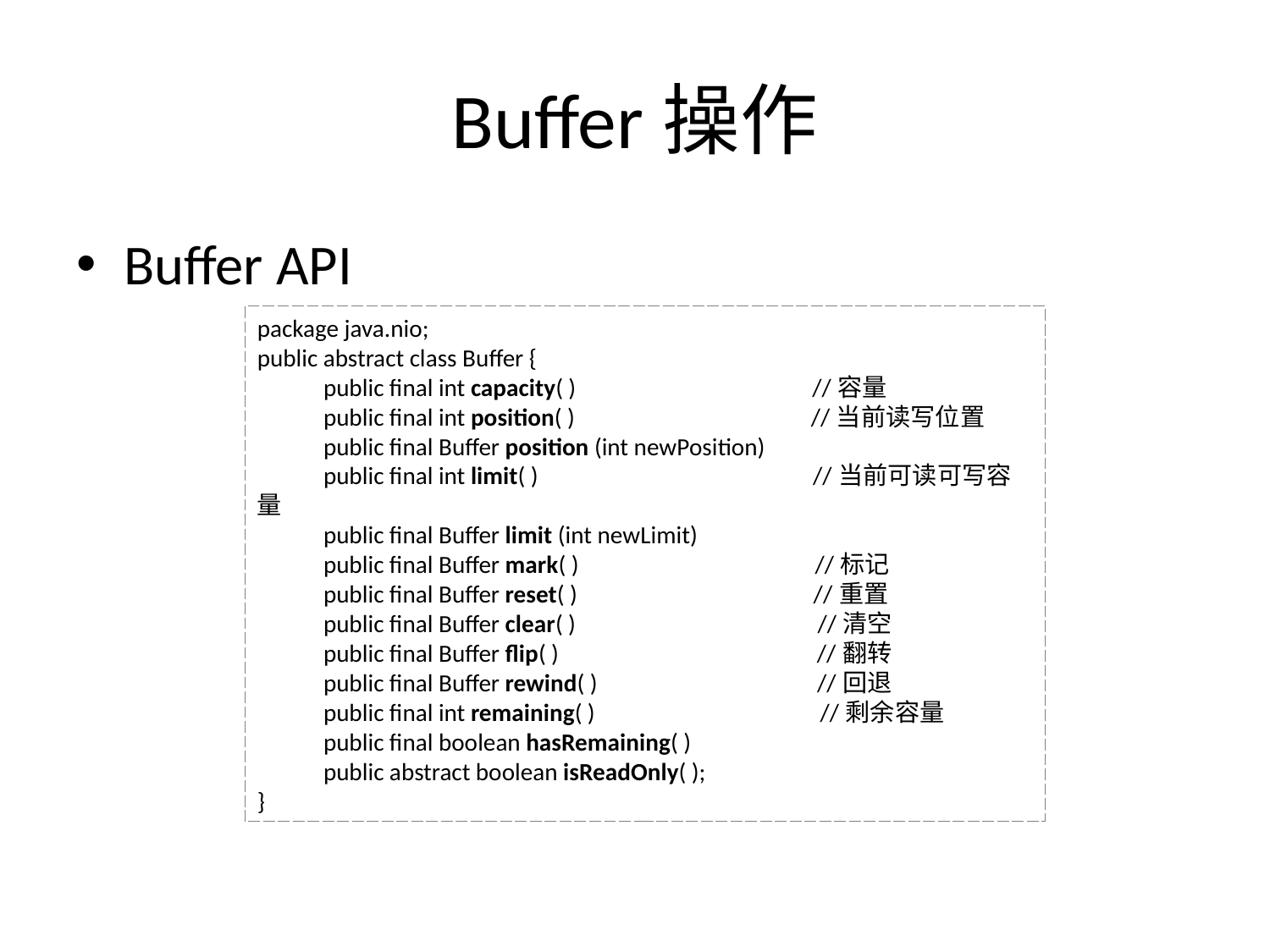

# Buffer操作
Buffer API
package java.nio;
public abstract class Buffer {
            public final int capacity( )                                           //容量
            public final int position( )                                           //当前读写位置
            public final Buffer position (int newPosition)
            public final int limit( )                                                  //当前可读可写容量
            public final Buffer limit (int newLimit)
            public final Buffer mark( )                                           //标记
            public final Buffer reset( )                                           //重置
            public final Buffer clear( )                                            //清空
            public final Buffer flip( )                                               //翻转
            public final Buffer rewind( )                                        //回退
            public final int remaining( )                                         //剩余容量
            public final boolean hasRemaining( )
            public abstract boolean isReadOnly( );
}